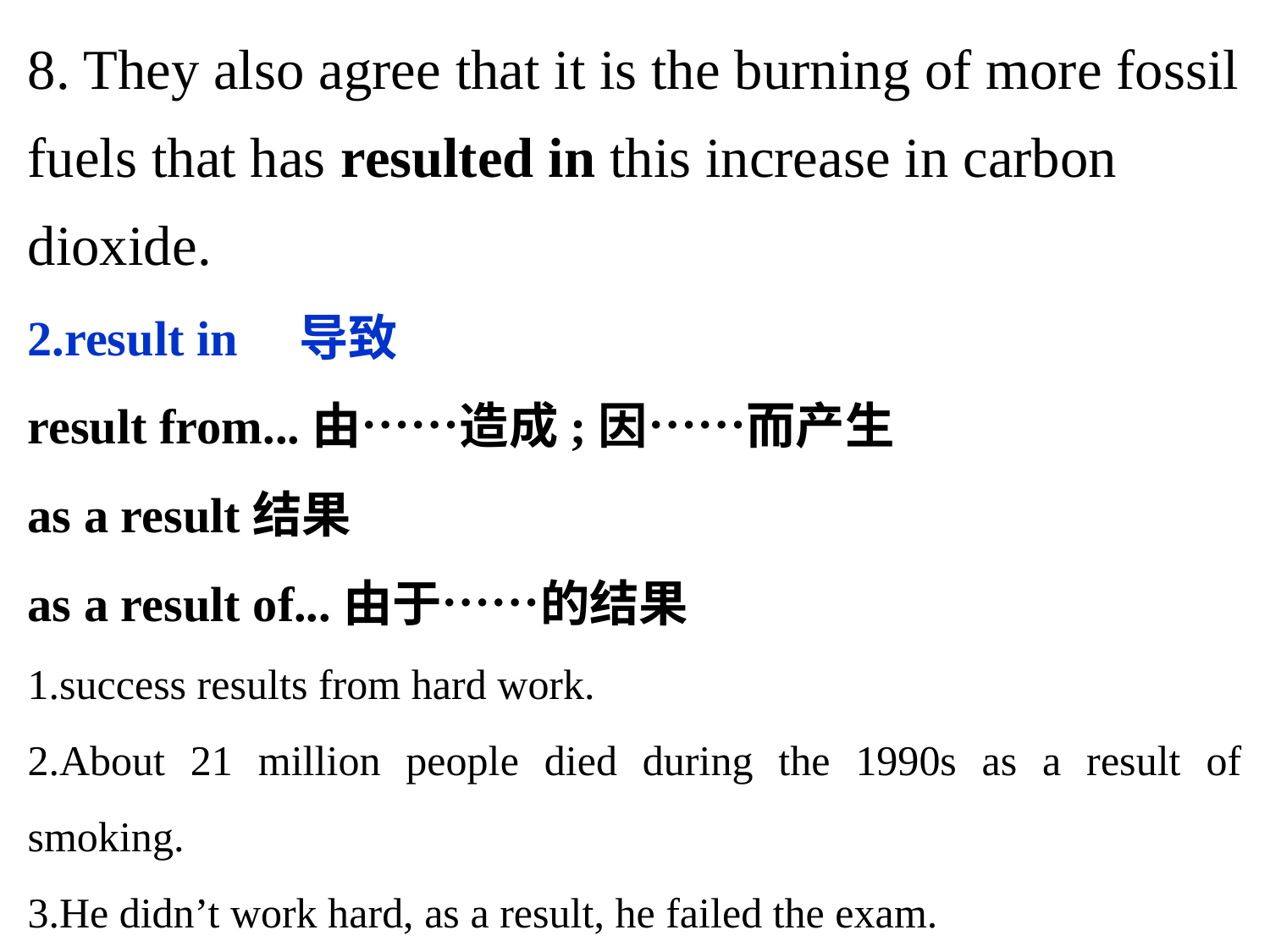

8. They also agree that it is the burning of more fossil fuels that has resulted in this increase in carbon dioxide.
2.result in　导致
result from...由……造成;因……而产生
as a result结果
as a result of...由于……的结果
1.success results from hard work.
2.About 21 million people died during the 1990s as a result of smoking.
3.He didn’t work hard, as a result, he failed the exam.